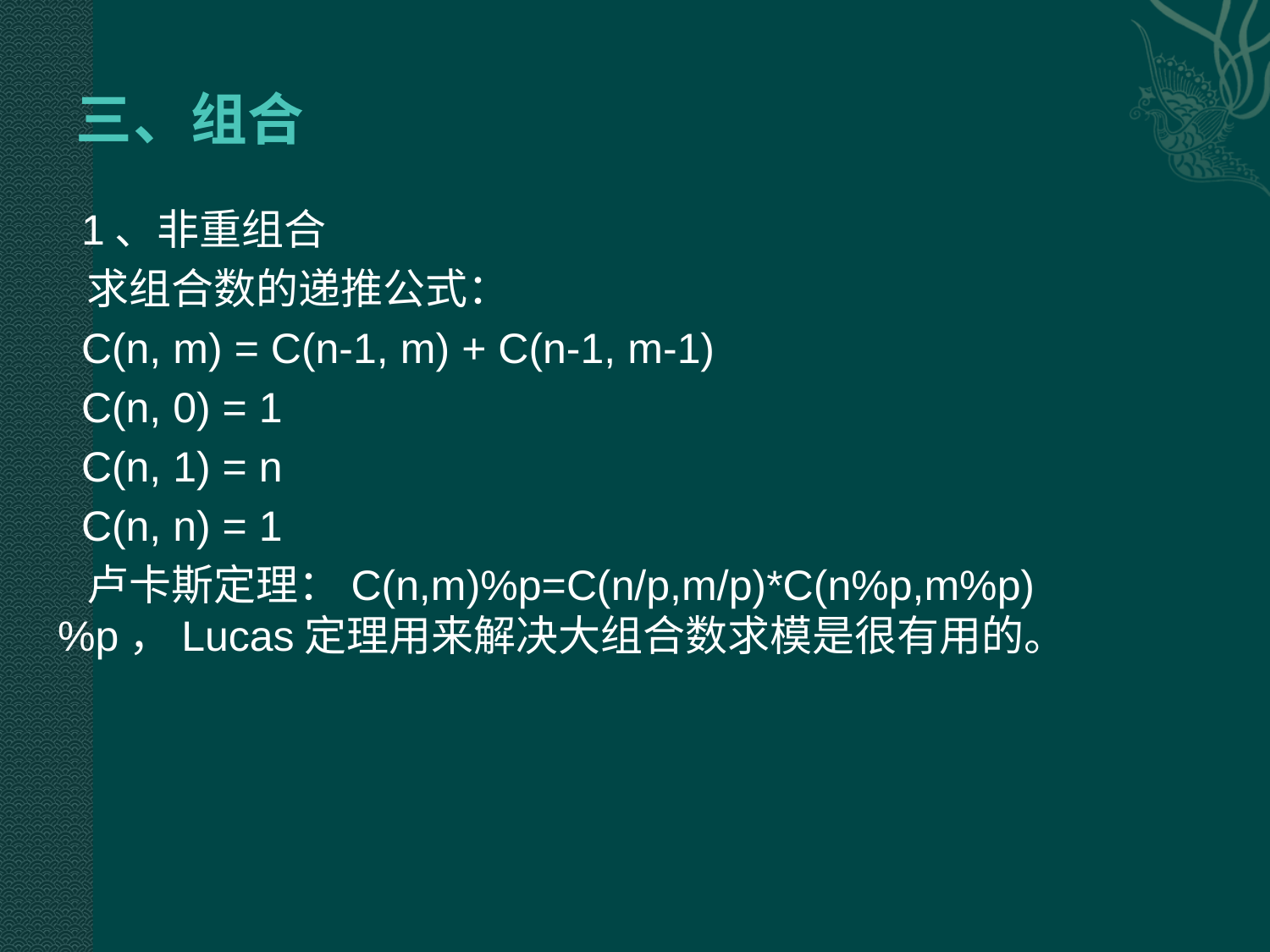

# 三、组合
  1、非重组合
  求组合数的递推公式：
  C(n, m) = C(n-1, m) + C(n-1, m-1)
  C(n, 0) = 1
  C(n, 1) = n
  C(n, n) = 1
  卢卡斯定理：C(n,m)%p=C(n/p,m/p)*C(n%p,m%p)%p，Lucas定理用来解决大组合数求模是很有用的。